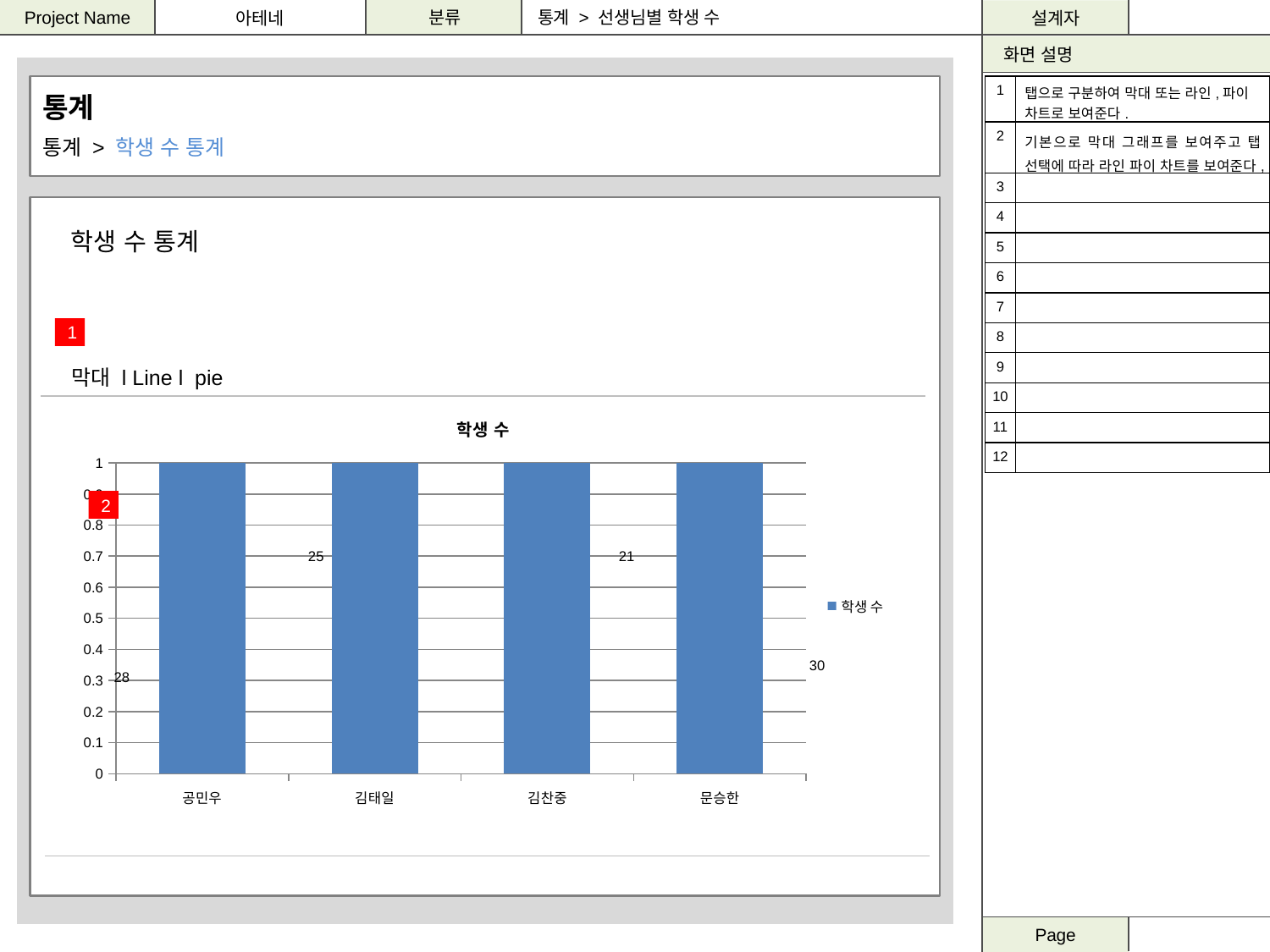

통계 > 선생님별 학생 수

통계
통계 > 학생 수 통계
| 1 | 탭으로 구분하여 막대 또는 라인,파이 차트로 보여준다. |
| --- | --- |
| 2 | 기본으로 막대 그래프를 보여주고 탭 선택에 따라 라인 파이 차트를 보여준다, |
| 3 |  |
| 4 |  |
| 5 |  |
| 6 |  |
| 7 |  |
| 8 |  |
| 9 |  |
| 10 |  |
| 11 |  |
| 12 |  |

학생 수 통계
1
막대 l Line l  pie

### Chart: 학생 수

| Category | 학생 수 |
|---|---|
| 공민우 | 28.0 |
| 김태일 | 25.0 |
| 김찬중 | 21.0 |
| 문승한 | 30.0 |
2